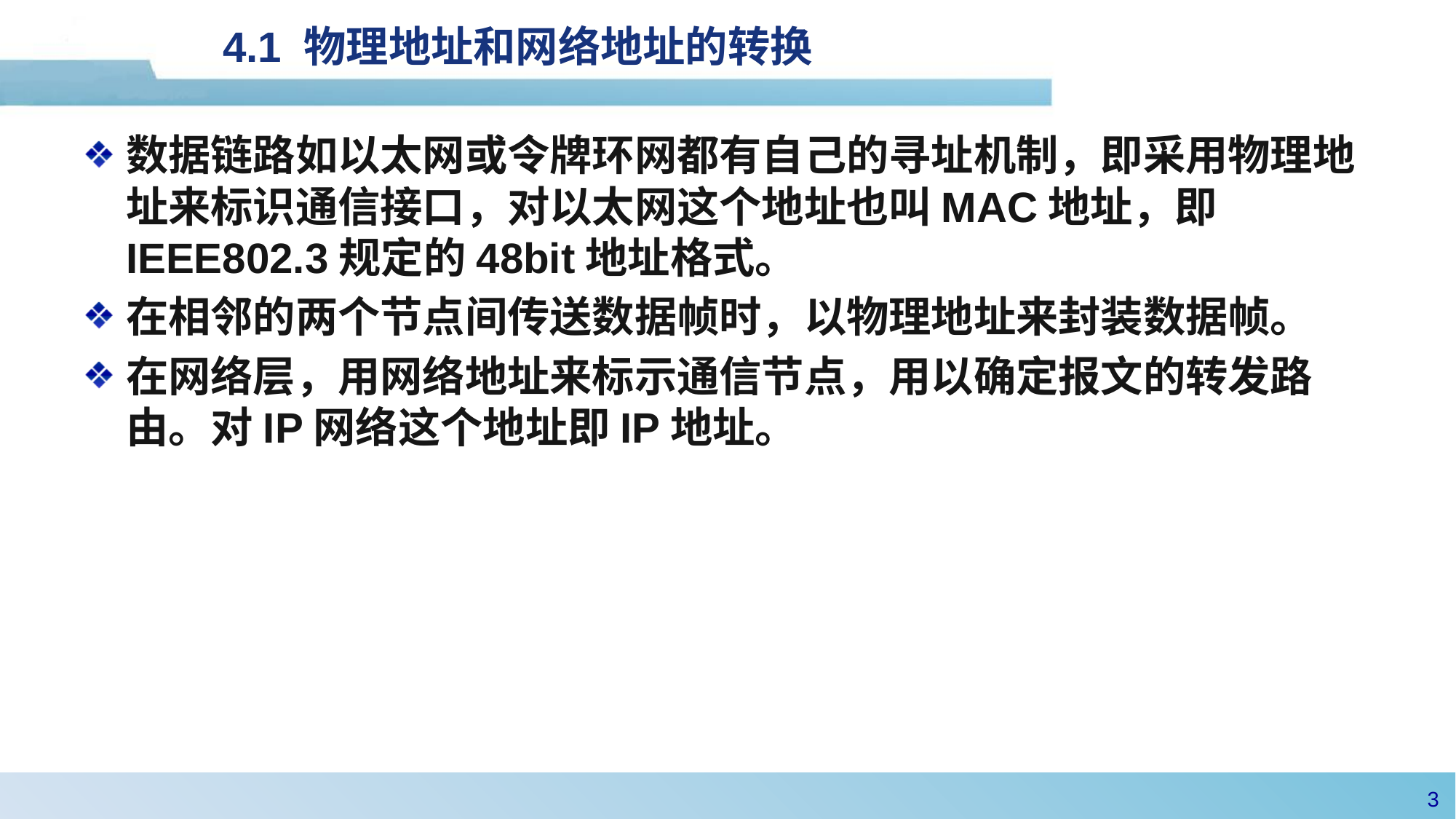

# 4.1 物理地址和网络地址的转换
数据链路如以太网或令牌环网都有自己的寻址机制，即采用物理地址来标识通信接口，对以太网这个地址也叫MAC地址，即IEEE802.3规定的48bit地址格式。
在相邻的两个节点间传送数据帧时，以物理地址来封装数据帧。
在网络层，用网络地址来标示通信节点，用以确定报文的转发路由。对IP网络这个地址即IP地址。
3